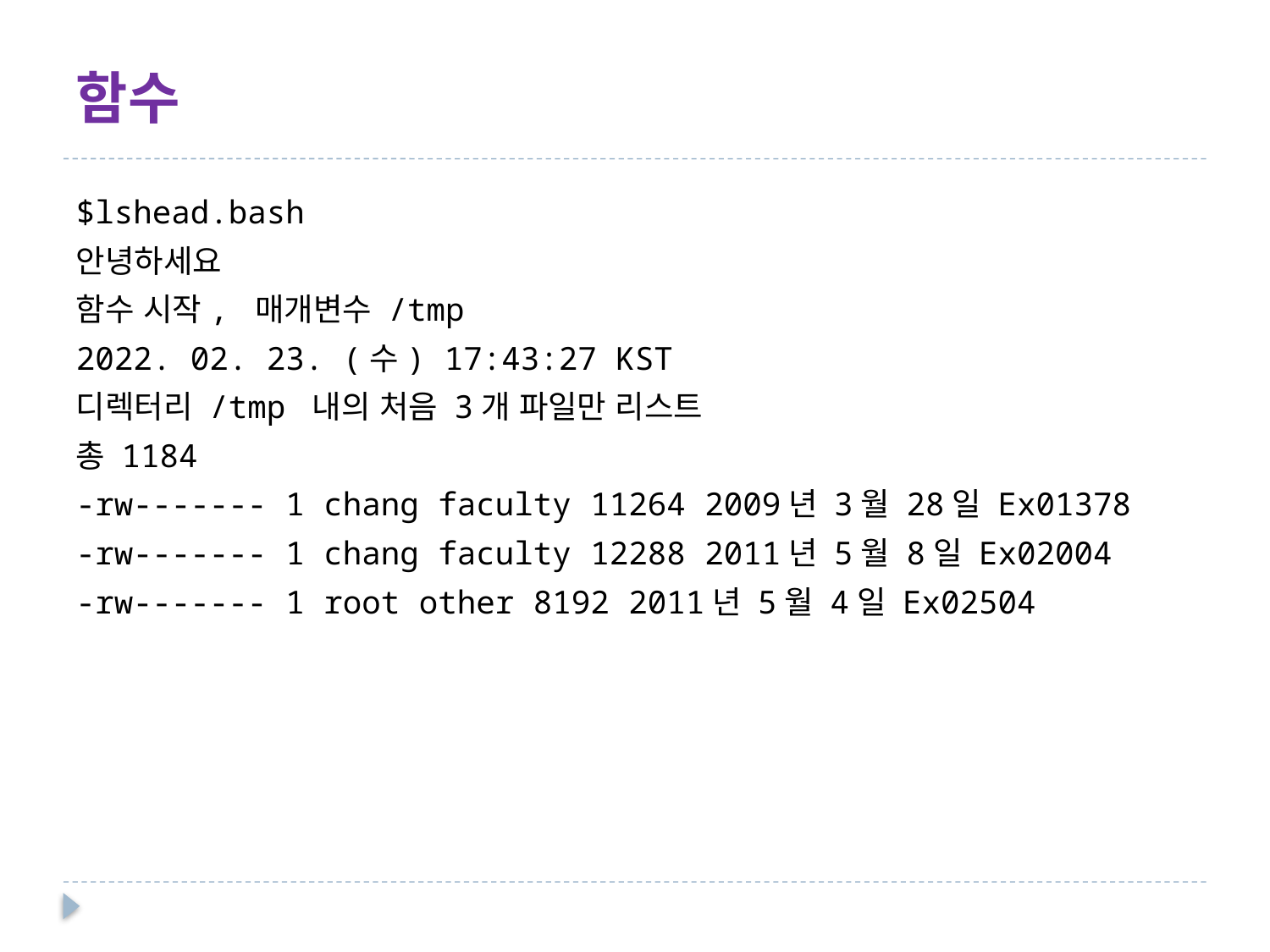

# 함수
$lshead.bash
안녕하세요
함수 시작, 매개변수 /tmp
2022. 02. 23. (수) 17:43:27 KST
디렉터리 /tmp 내의 처음 3개 파일만 리스트
총 1184
-rw------- 1 chang faculty 11264 2009년 3월 28일 Ex01378
-rw------- 1 chang faculty 12288 2011년 5월 8일 Ex02004
-rw------- 1 root other 8192 2011년 5월 4일 Ex02504